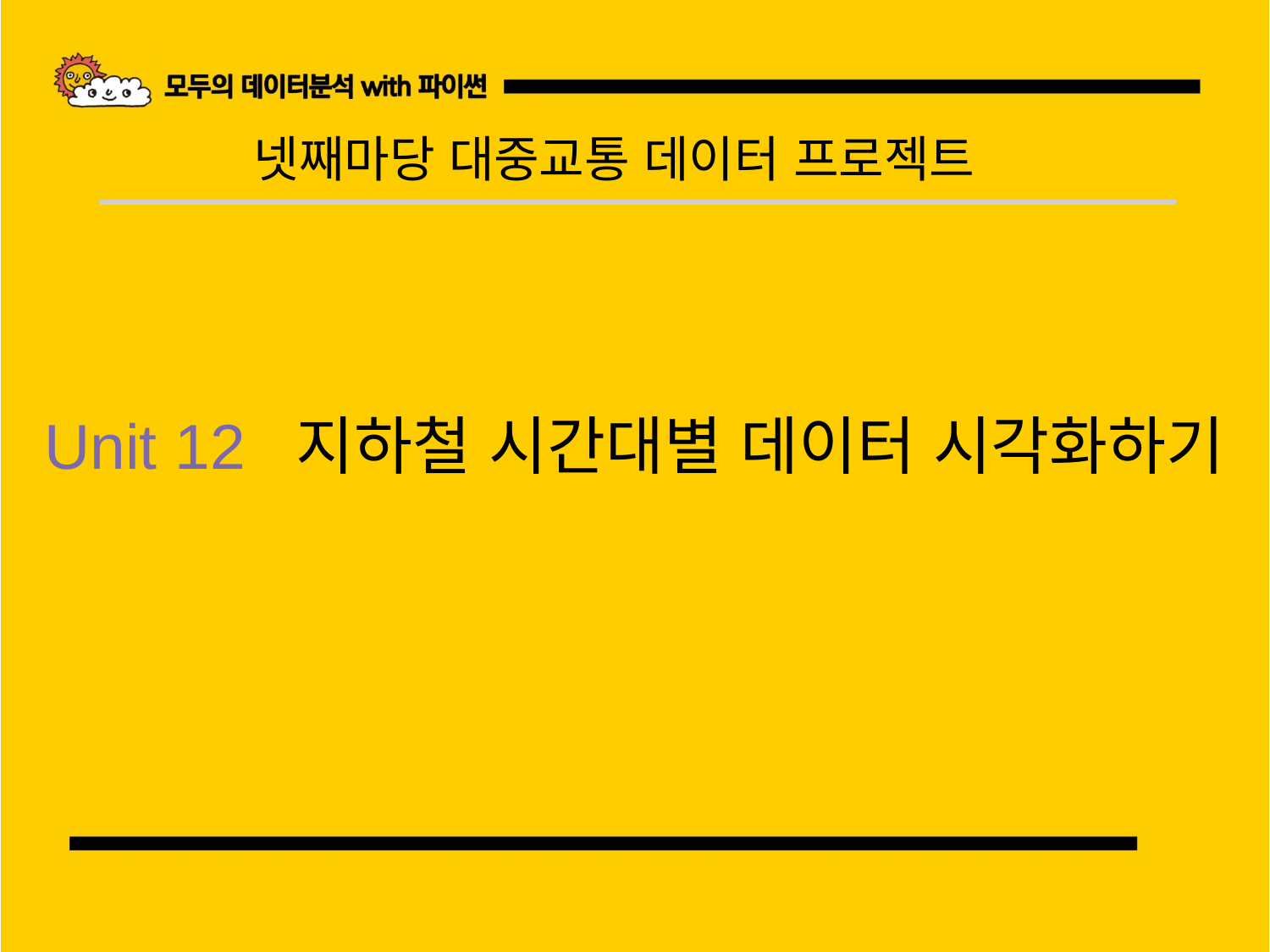

넷째마당 대중교통 데이터 프로젝트
Unit 12  지하철 시간대별 데이터 시각화하기